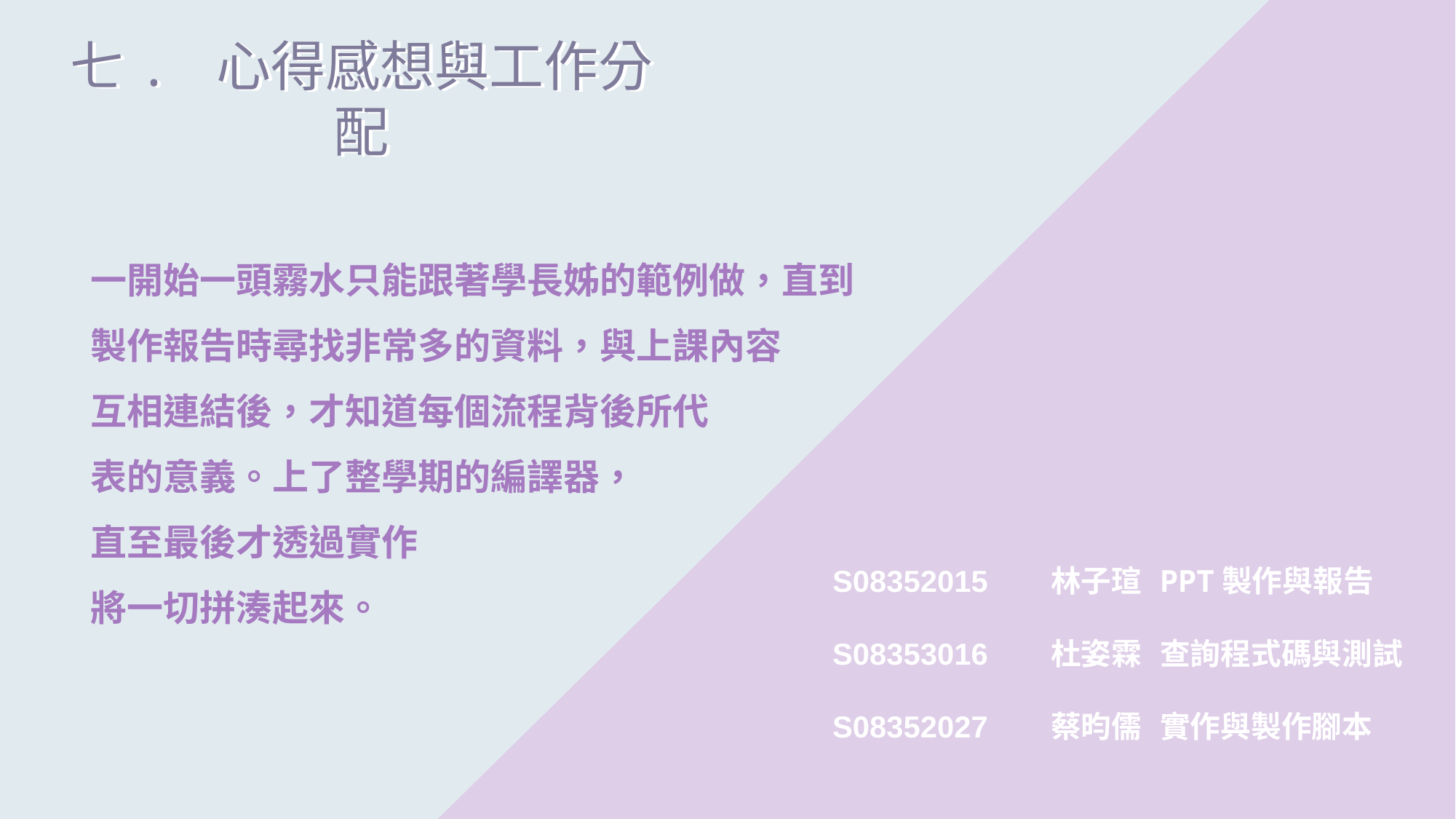

七. 心得感想與工作分配
七. 心得感想與工作分配
一開始一頭霧水只能跟著學長姊的範例做，直到製作報告時尋找非常多的資料，與上課內容
互相連結後，才知道每個流程背後所代
表的意義。上了整學期的編譯器，
直至最後才透過實作
將一切拼湊起來。
S08352015	林子瑄	PPT製作與報告
S08353016	杜姿霖	查詢程式碼與測試
S08352027	蔡昀儒	實作與製作腳本